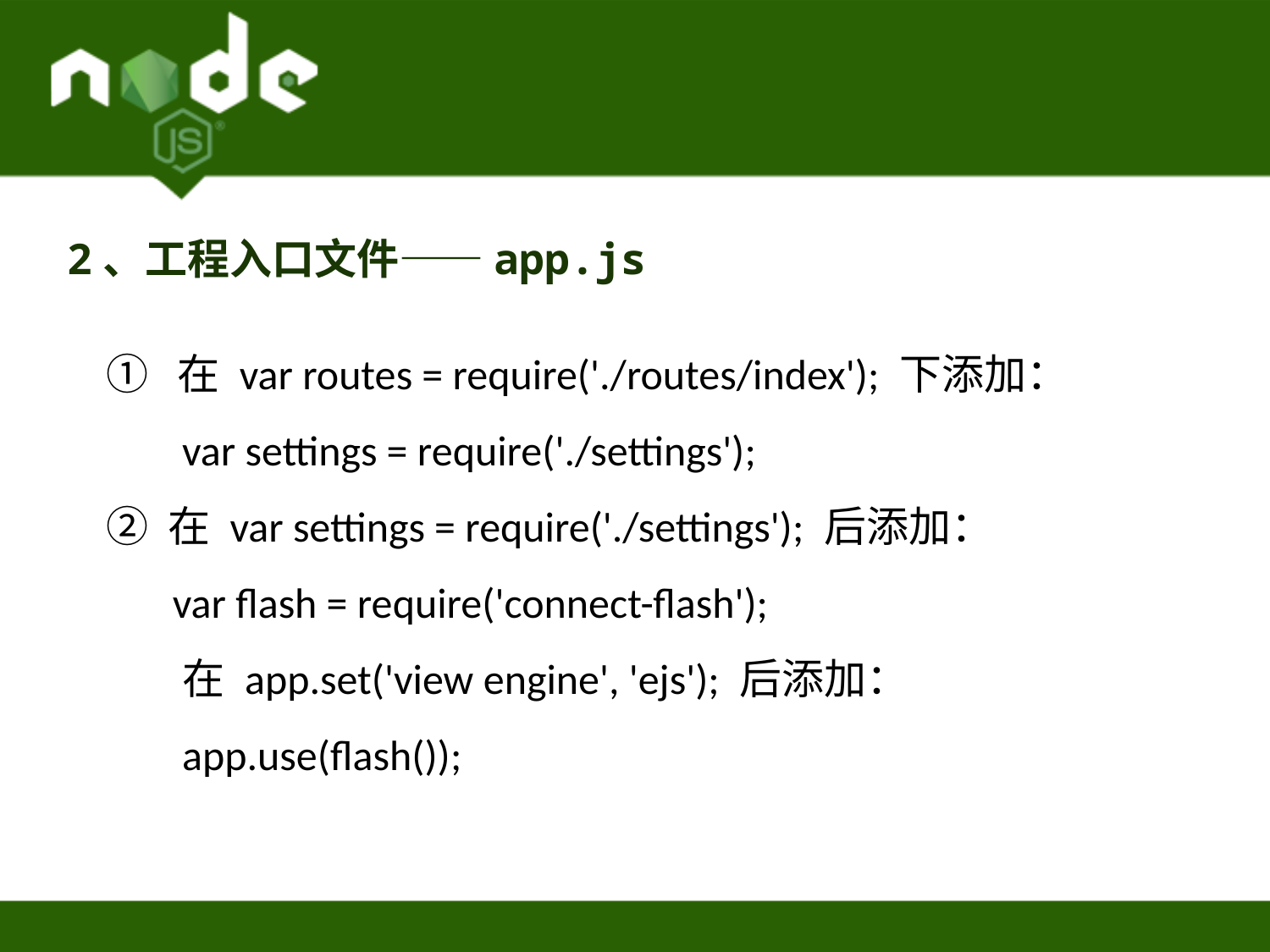

2、工程入口文件——app.js
①  在 var routes = require('./routes/index'); 下添加：
        var settings = require('./settings');
② 在 var settings = require('./settings'); 后添加：
       var flash = require('connect-flash');
       在 app.set('view engine', 'ejs'); 后添加：
        app.use(flash());